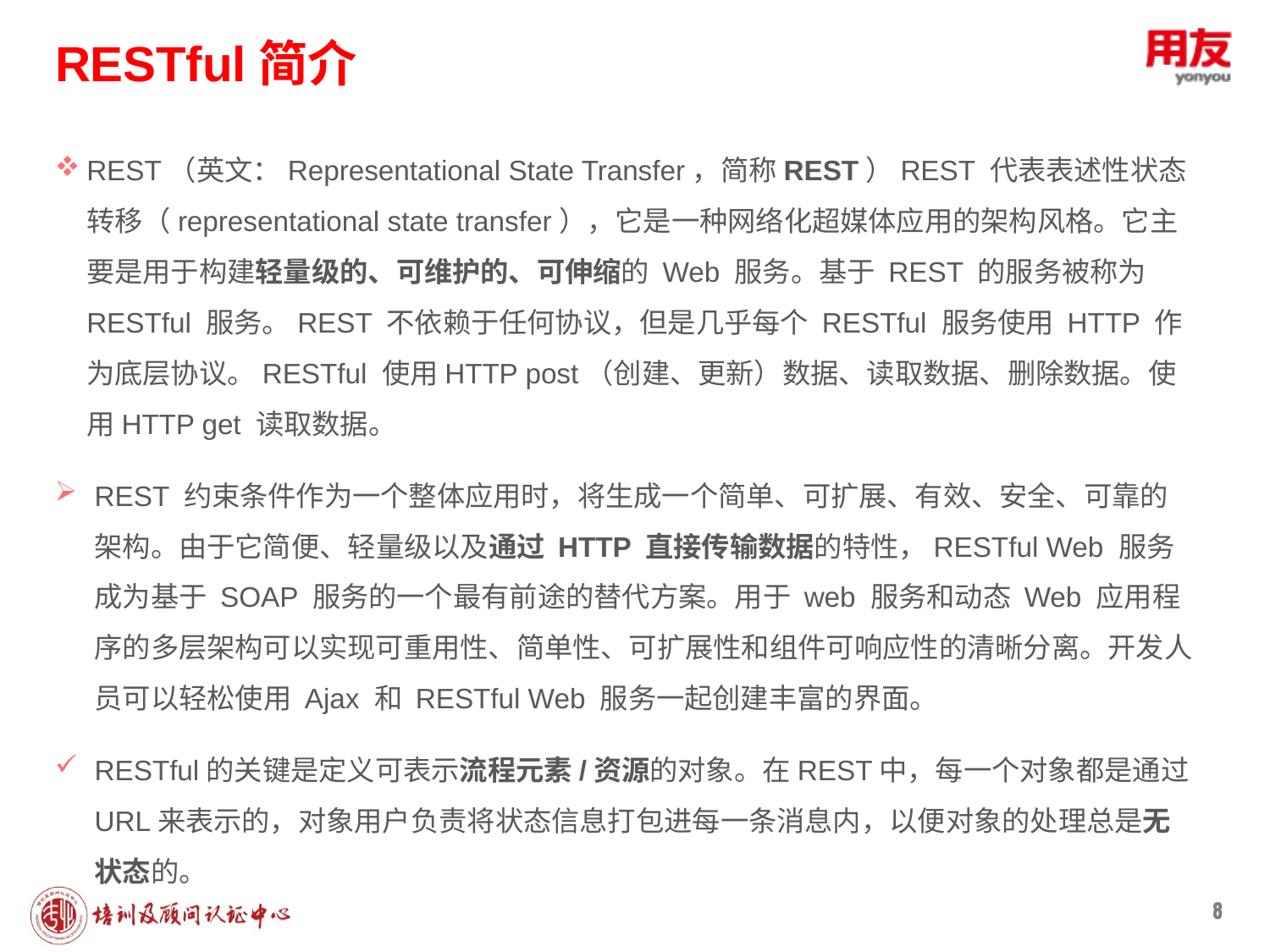

RESTful简介
REST（英文：Representational State Transfer，简称REST）REST 代表表述性状态转移（representational state transfer），它是一种网络化超媒体应用的架构风格。它主要是用于构建轻量级的、可维护的、可伸缩的 Web 服务。基于 REST 的服务被称为 RESTful 服务。REST 不依赖于任何协议，但是几乎每个 RESTful 服务使用 HTTP 作为底层协议。RESTful 使用HTTP post（创建、更新）数据、读取数据、删除数据。使用HTTP get 读取数据。
REST 约束条件作为一个整体应用时，将生成一个简单、可扩展、有效、安全、可靠的架构。由于它简便、轻量级以及通过 HTTP 直接传输数据的特性，RESTful Web 服务成为基于 SOAP 服务的一个最有前途的替代方案。用于 web 服务和动态 Web 应用程序的多层架构可以实现可重用性、简单性、可扩展性和组件可响应性的清晰分离。开发人员可以轻松使用 Ajax 和 RESTful Web 服务一起创建丰富的界面。
RESTful的关键是定义可表示流程元素/资源的对象。在REST中，每一个对象都是通过URL来表示的，对象用户负责将状态信息打包进每一条消息内，以便对象的处理总是无状态的。